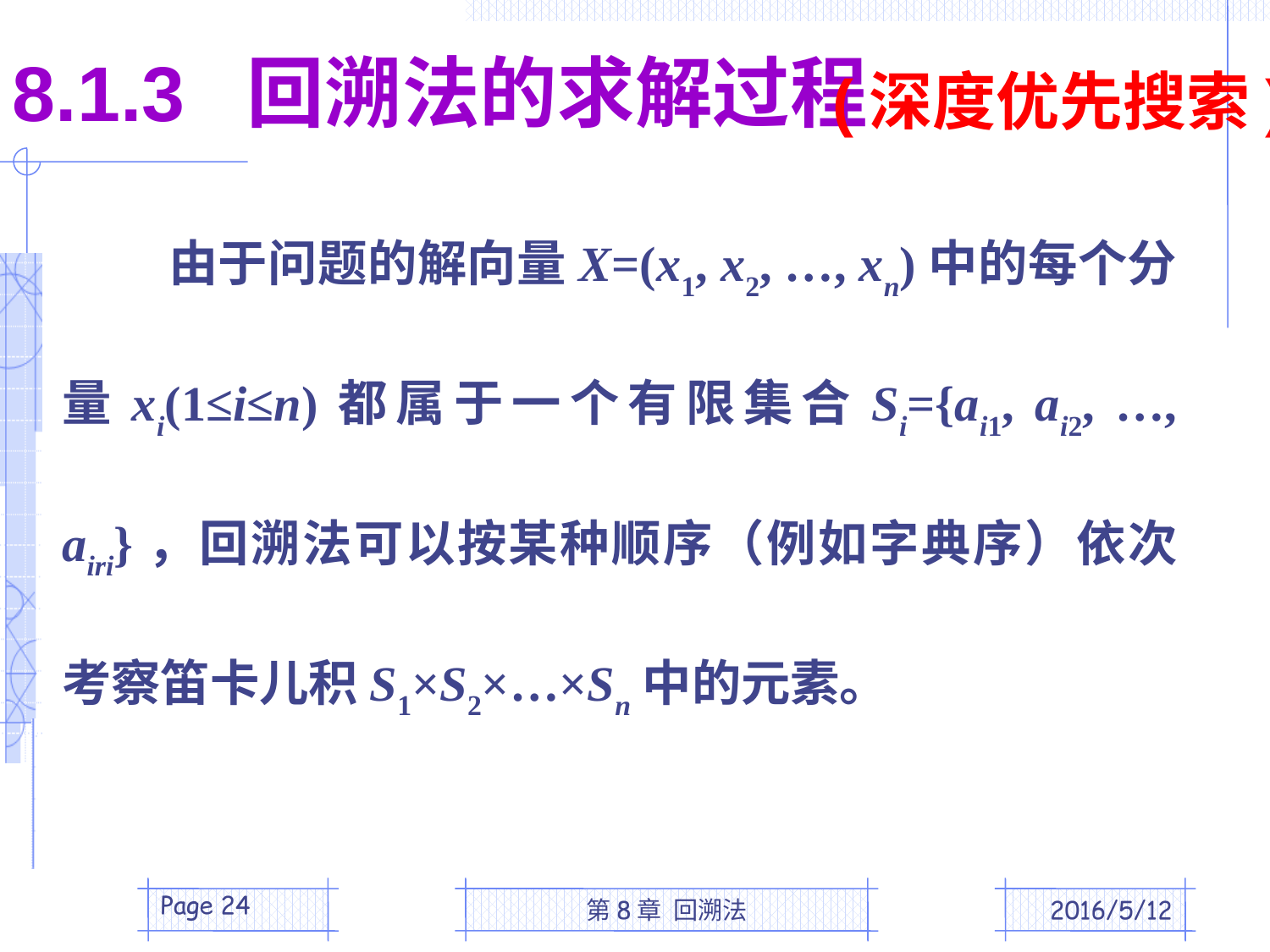

8.1.3  回溯法的求解过程
(深度优先搜索)
        由于问题的解向量X=(x1, x2, …, xn)中的每个分量xi(1≤i≤n)都属于一个有限集合Si={ai1, ai2, …, airi}，回溯法可以按某种顺序（例如字典序）依次考察笛卡儿积S1×S2×…×Sn中的元素。
Page 24
第8章  回溯法
2016/5/12